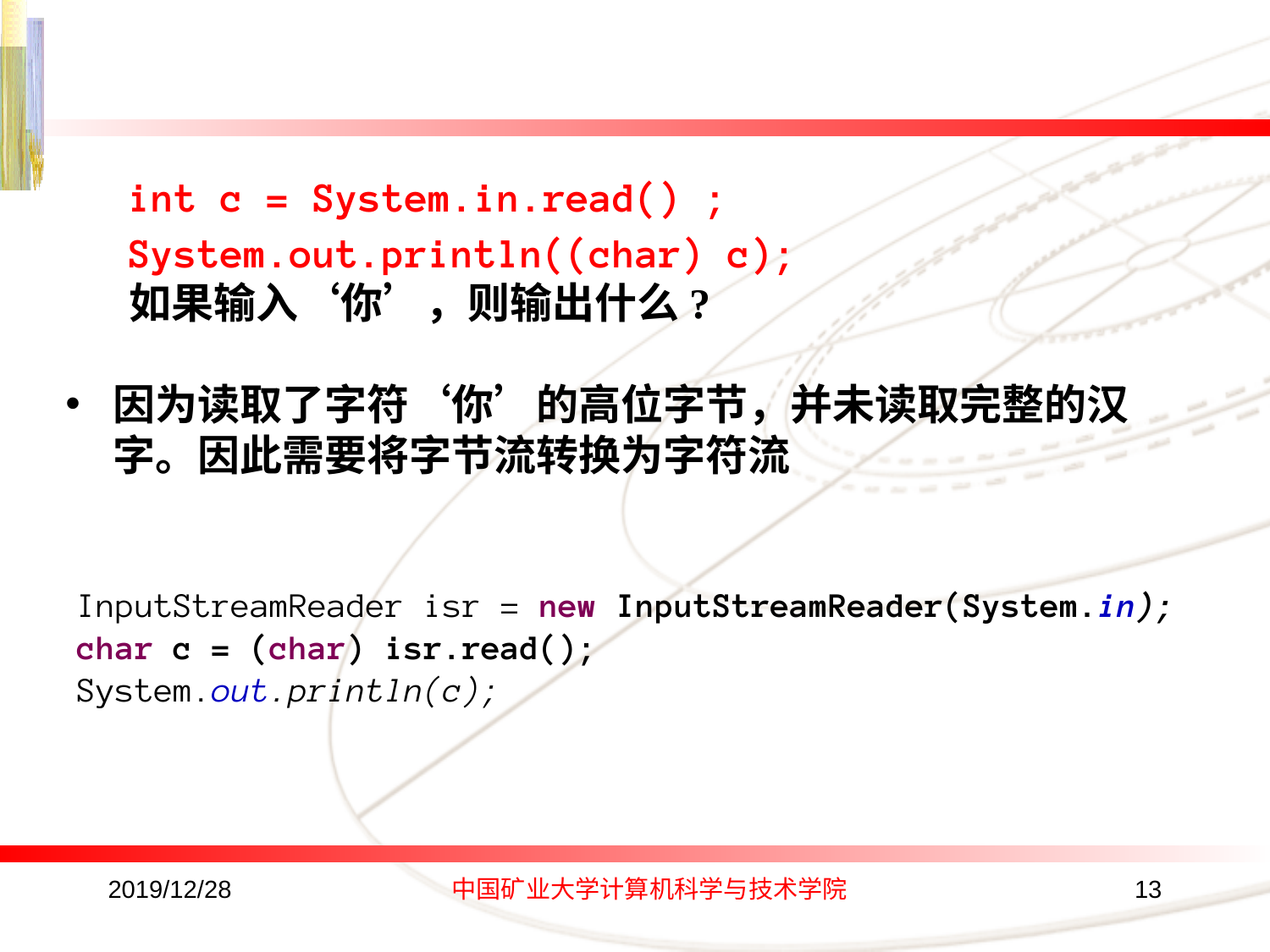

int c = System.in.read() ;
System.out.println((char) c);
如果输入‘你’，则输出什么?

因为读取了字符‘你’的高位字节，并未读取完整的汉字。因此需要将字节流转换为字符流
InputStreamReader isr = new InputStreamReader(System.in);
char c = (char) isr.read();
System.out.println(c);
2019/12/28
中国矿业大学计算机科学与技术学院
13